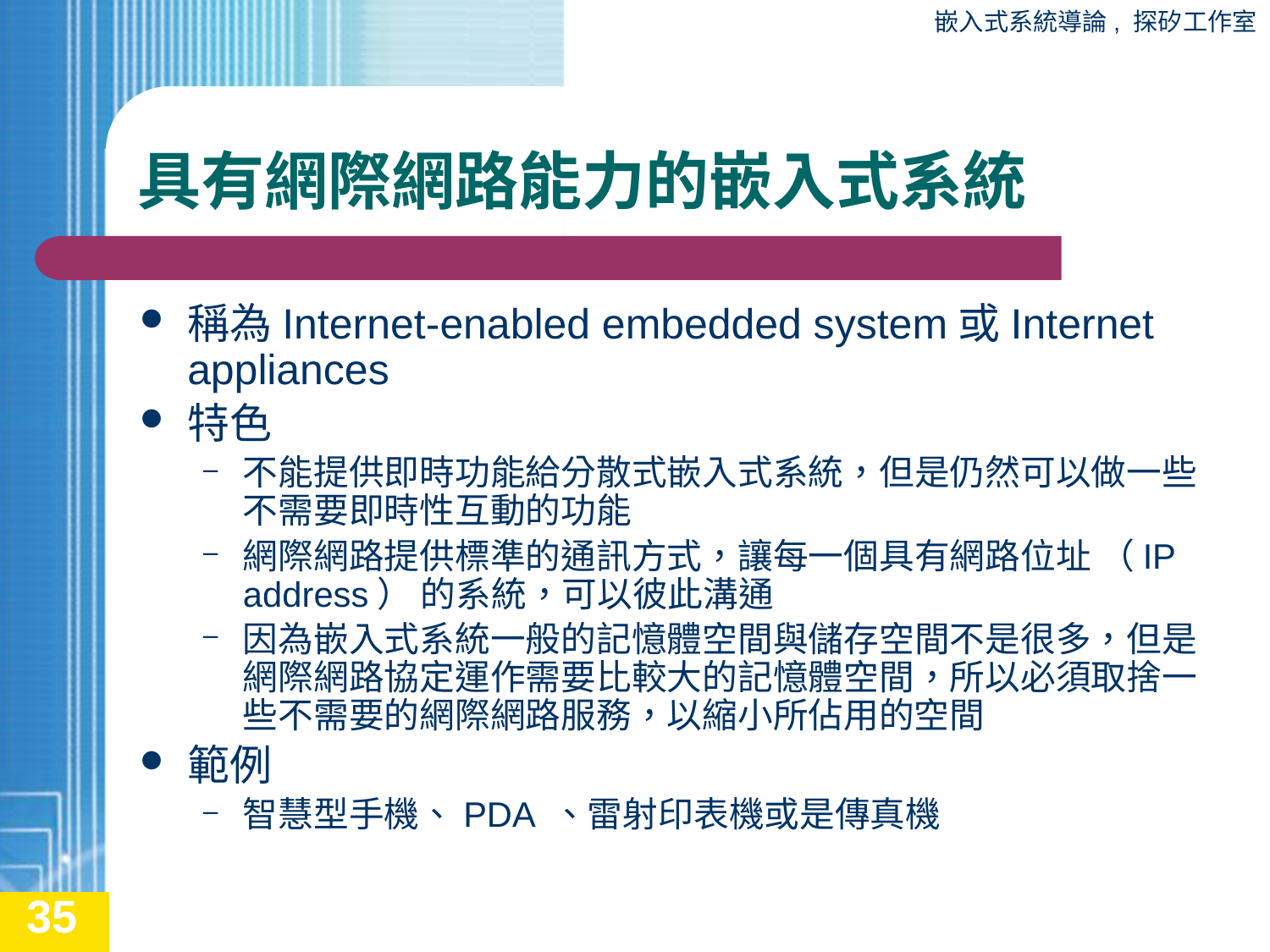

稱為Internet-enabled embedded system或Internet appliances
特色
不能提供即時功能給分散式嵌入式系統，但是仍然可以做一些不需要即時性互動的功能
網際網路提供標準的通訊方式，讓每一個具有網路位址 （IP address） 的系統，可以彼此溝通
因為嵌入式系統一般的記憶體空間與儲存空間不是很多，但是網際網路協定運作需要比較大的記憶體空間，所以必須取捨一些不需要的網際網路服務，以縮小所佔用的空間
範例
智慧型手機、PDA 、雷射印表機或是傳真機
嵌入式系統導論, 探矽工作室
# 具有網際網路能力的嵌入式系統
35